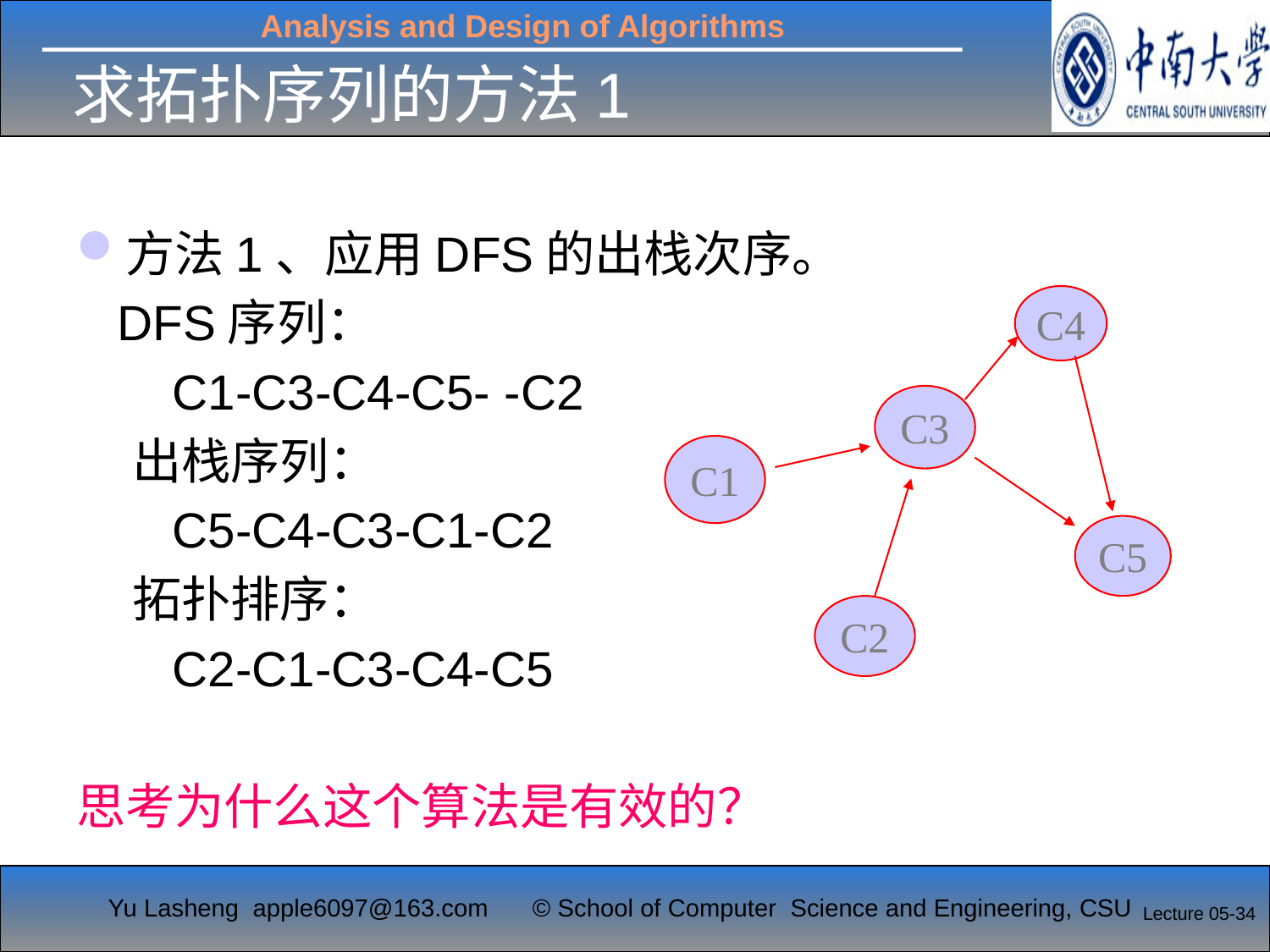

# 求拓扑序列的方法1
方法1、应用DFS的出栈次序。
   DFS序列：
       C1-C3-C4-C5- -C2
    出栈序列：
       C5-C4-C3-C1-C2
    拓扑排序：
       C2-C1-C3-C4-C5

思考为什么这个算法是有效的？
C4

C3
C1

C5
C2

Lecture 05-34